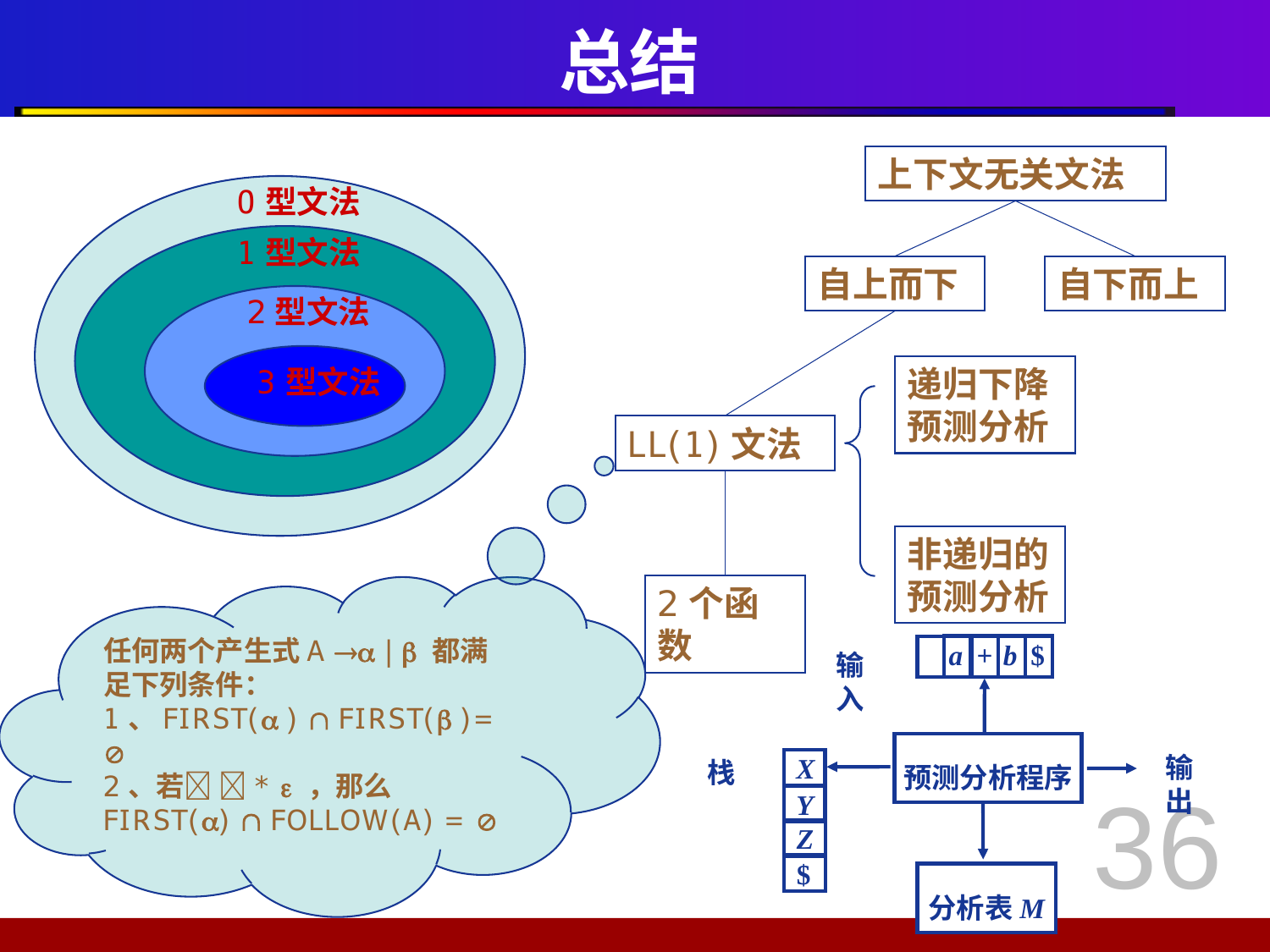

# 总结
上下文无关文法

0型文法

1型文法

2型文法

3型文法
自上而下
自下而上
递归下降预测分析

LL(1)文法
非递归的预测分析
2个函数
任何两个产生式A →α |β 都满足下列条件：
1、FIRST(α ) ∩ FIRST(β )= ∅
2、若β ⇒* ε ，那么FIRST(α) ∩ FOLLOW(A) = ∅
a
+
b
$

输入

预测分析程序
输出
栈
X
Y
Z
$

分析表M
36